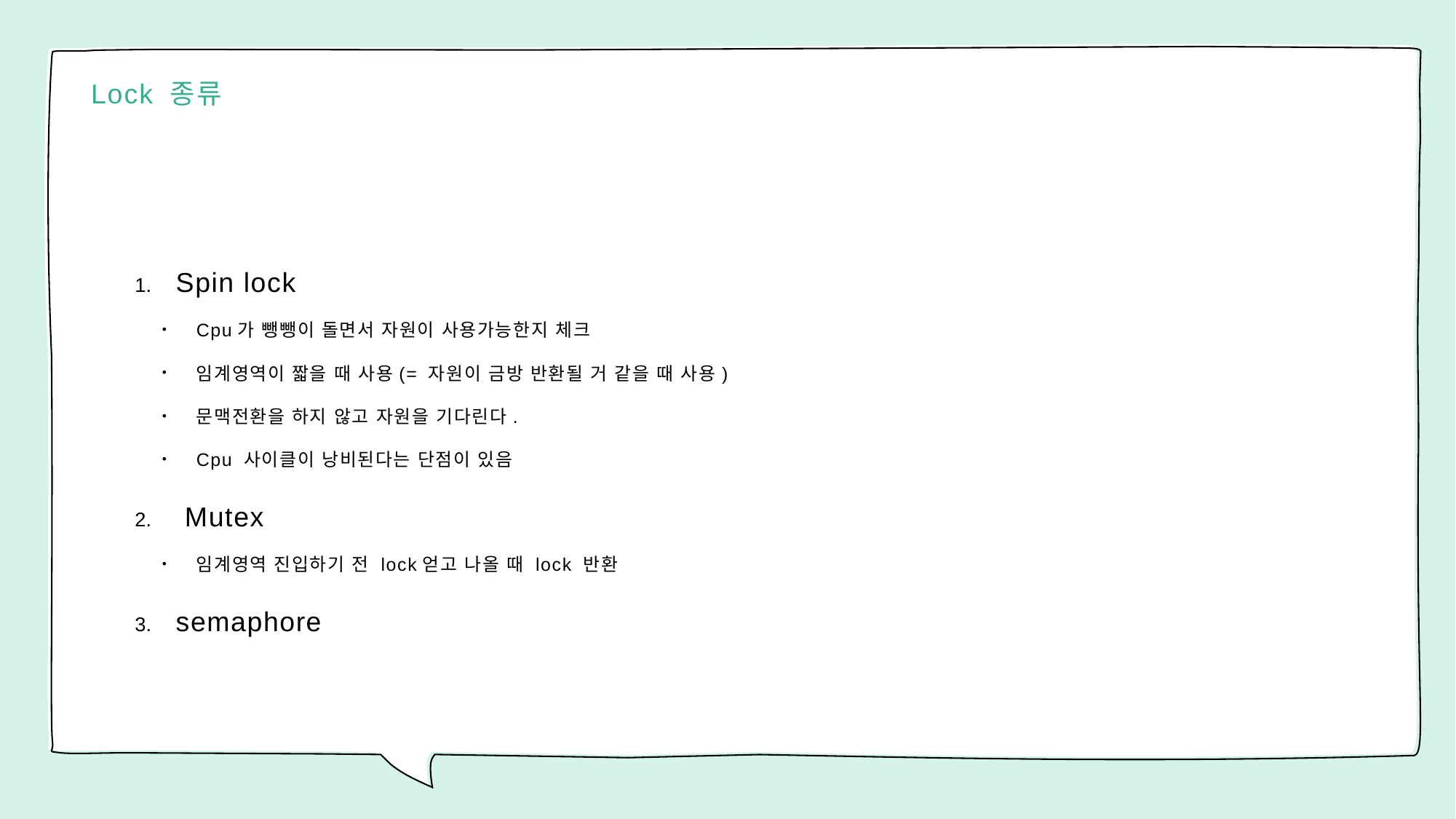

# Lock 종류
Spin lock
Cpu가 뺑뺑이 돌면서 자원이 사용가능한지 체크
임계영역이 짧을 때 사용(= 자원이 금방 반환될 거 같을 때 사용)
문맥전환을 하지 않고 자원을 기다린다.
Cpu 사이클이 낭비된다는 단점이 있음
 Mutex
임계영역 진입하기 전 lock얻고 나올 때 lock 반환
semaphore